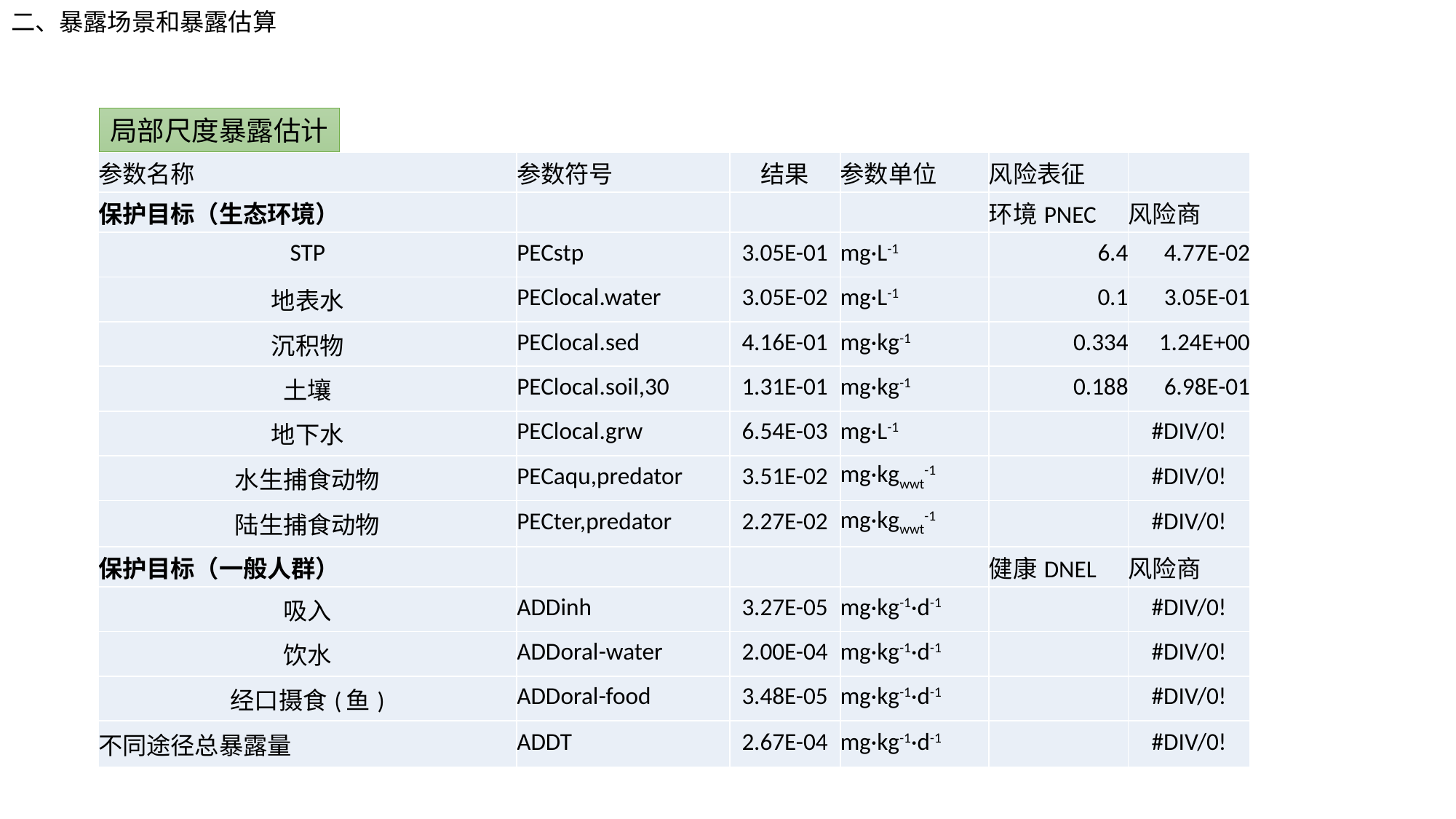

# 二、暴露场景和暴露估算
局部尺度暴露估计
| 参数名称 | 参数符号 | 结果 | 参数单位 | 风险表征 |  |
| --- | --- | --- | --- | --- | --- |
| 保护目标（生态环境） |  |  |  | 环境PNEC | 风险商 |
| STP | PECstp | 3.05E-01 | mg·L-1 | 6.4 | 4.77E-02 |
| 地表水 | PEClocal.water | 3.05E-02 | mg·L-1 | 0.1 | 3.05E-01 |
| 沉积物 | PEClocal.sed | 4.16E-01 | mg·kg-1 | 0.334 | 1.24E+00 |
| 土壤 | PEClocal.soil,30 | 1.31E-01 | mg·kg-1 | 0.188 | 6.98E-01 |
| 地下水 | PEClocal.grw | 6.54E-03 | mg·L-1 |  | #DIV/0! |
| 水生捕食动物 | PECaqu,predator | 3.51E-02 | mg·kgwwt-1 |  | #DIV/0! |
| 陆生捕食动物 | PECter,predator | 2.27E-02 | mg·kgwwt-1 |  | #DIV/0! |
| 保护目标（一般人群） |  |  |  | 健康DNEL | 风险商 |
| 吸入 | ADDinh | 3.27E-05 | mg·kg-1·d-1 |  | #DIV/0! |
| 饮水 | ADDoral-water | 2.00E-04 | mg·kg-1·d-1 |  | #DIV/0! |
| 经口摄食(鱼) | ADDoral-food | 3.48E-05 | mg·kg-1·d-1 |  | #DIV/0! |
| 不同途径总暴露量 | ADDT | 2.67E-04 | mg·kg-1·d-1 |  | #DIV/0! |